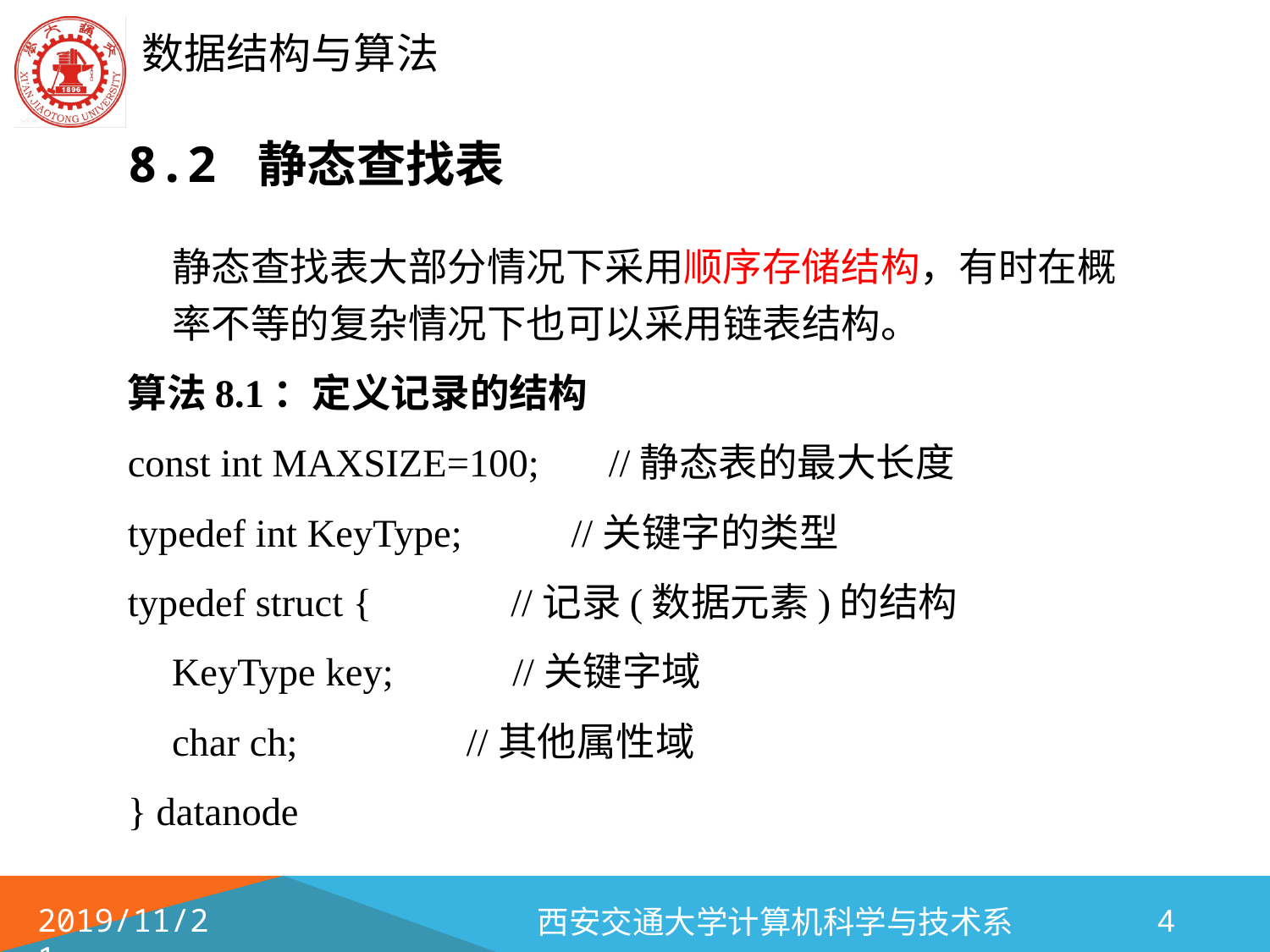

# 8.2 静态查找表
	静态查找表大部分情况下采用顺序存储结构，有时在概率不等的复杂情况下也可以采用链表结构。
算法8.1：定义记录的结构
const int MAXSIZE=100;       //静态表的最大长度
typedef int KeyType;           //关键字的类型
typedef struct {              //记录(数据元素)的结构
	KeyType key;            //关键字域
	char ch;                 //其他属性域
} datanode